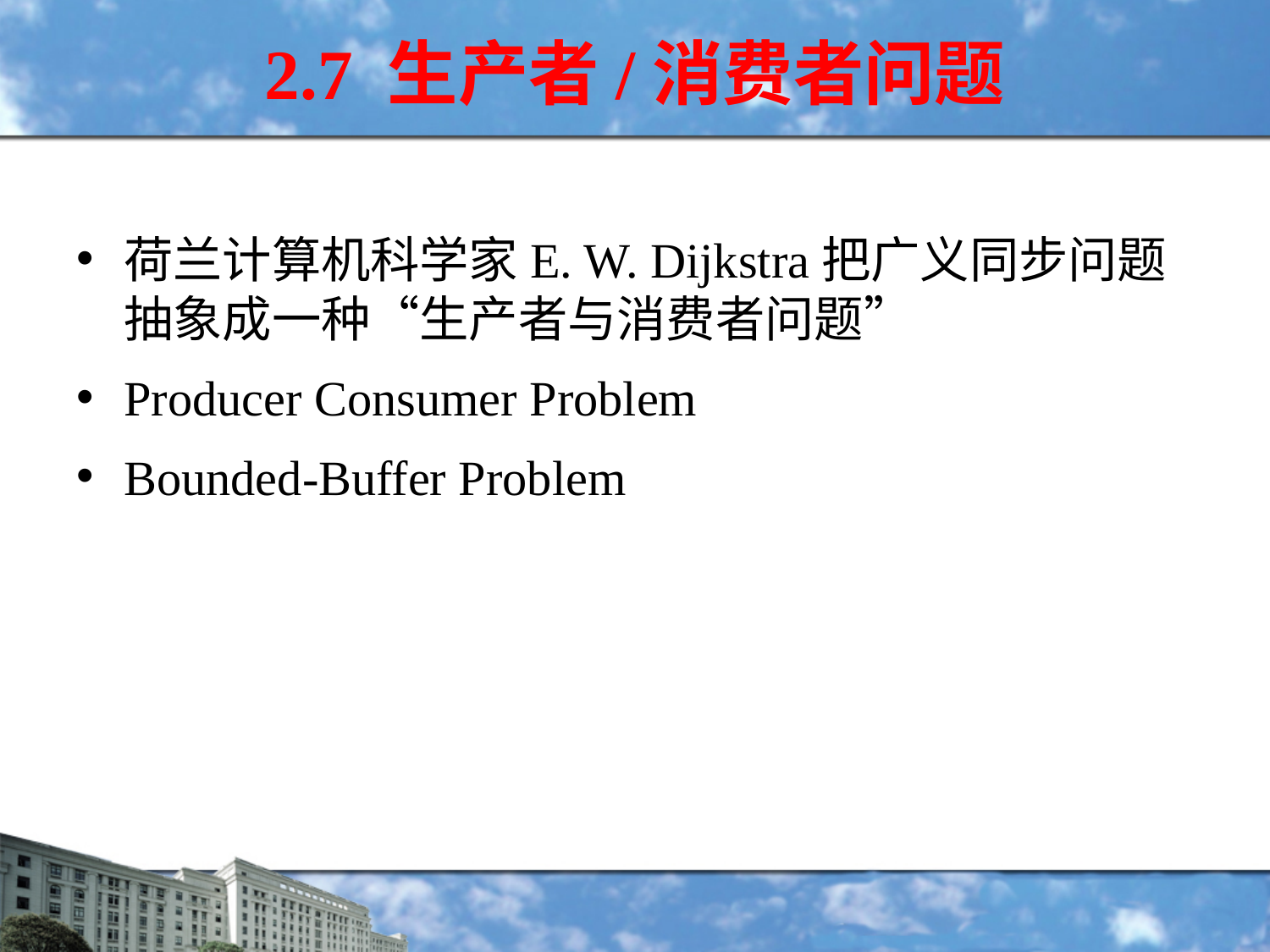

荷兰计算机科学家E. W. Dijkstra把广义同步问题抽象成一种“生产者与消费者问题”
Producer Consumer Problem
Bounded-Buffer Problem
2.7 生产者/消费者问题